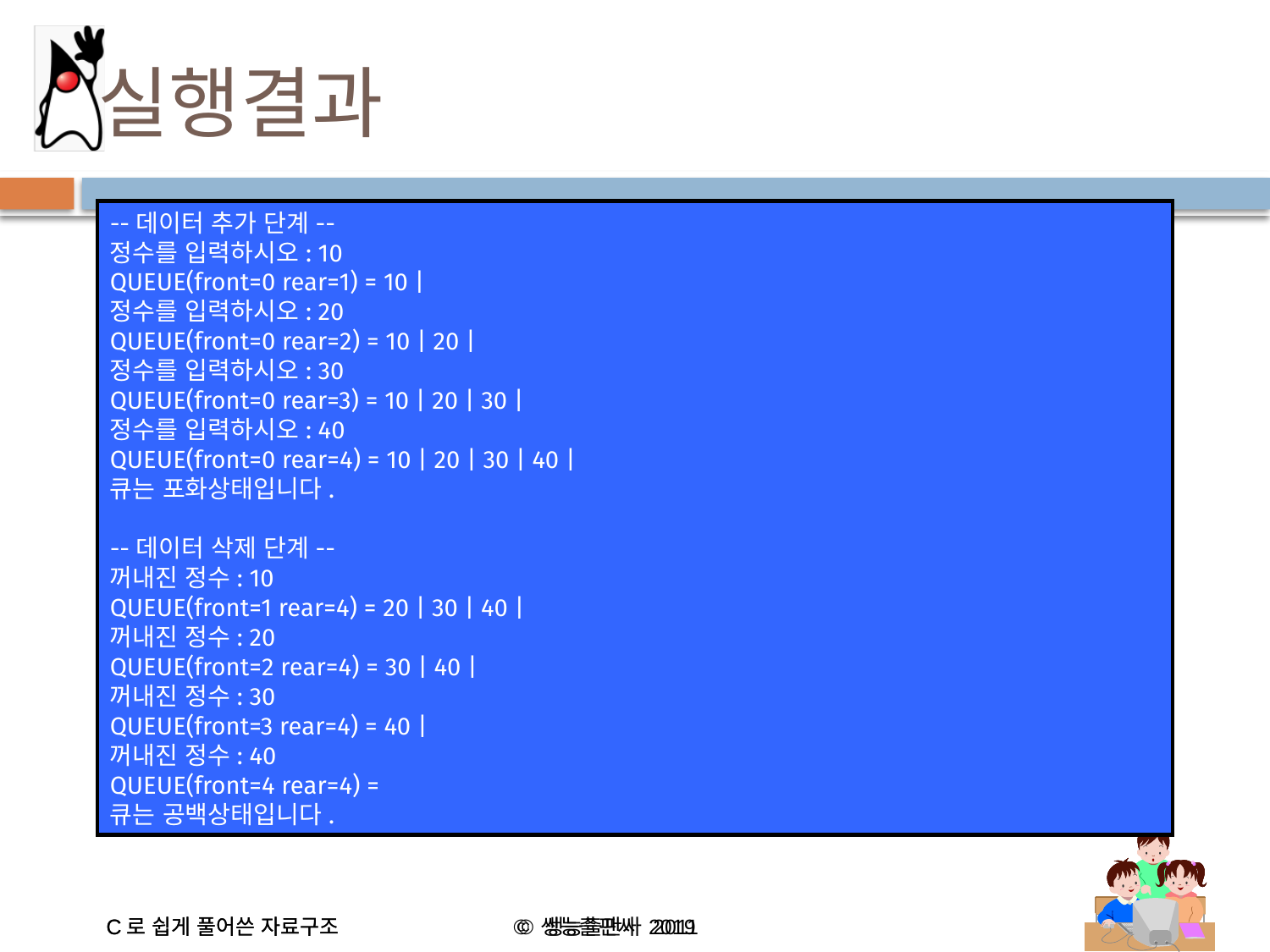

# 실행결과
--데이터 추가 단계--
정수를 입력하시오: 10
QUEUE(front=0 rear=1) = 10 |
정수를 입력하시오: 20
QUEUE(front=0 rear=2) = 10 | 20 |
정수를 입력하시오: 30
QUEUE(front=0 rear=3) = 10 | 20 | 30 |
정수를 입력하시오: 40
QUEUE(front=0 rear=4) = 10 | 20 | 30 | 40 |
큐는 포화상태입니다.

--데이터 삭제 단계--
꺼내진 정수: 10
QUEUE(front=1 rear=4) = 20 | 30 | 40 |
꺼내진 정수: 20
QUEUE(front=2 rear=4) = 30 | 40 |
꺼내진 정수: 30
QUEUE(front=3 rear=4) = 40 |
꺼내진 정수: 40
QUEUE(front=4 rear=4) =
큐는 공백상태입니다.